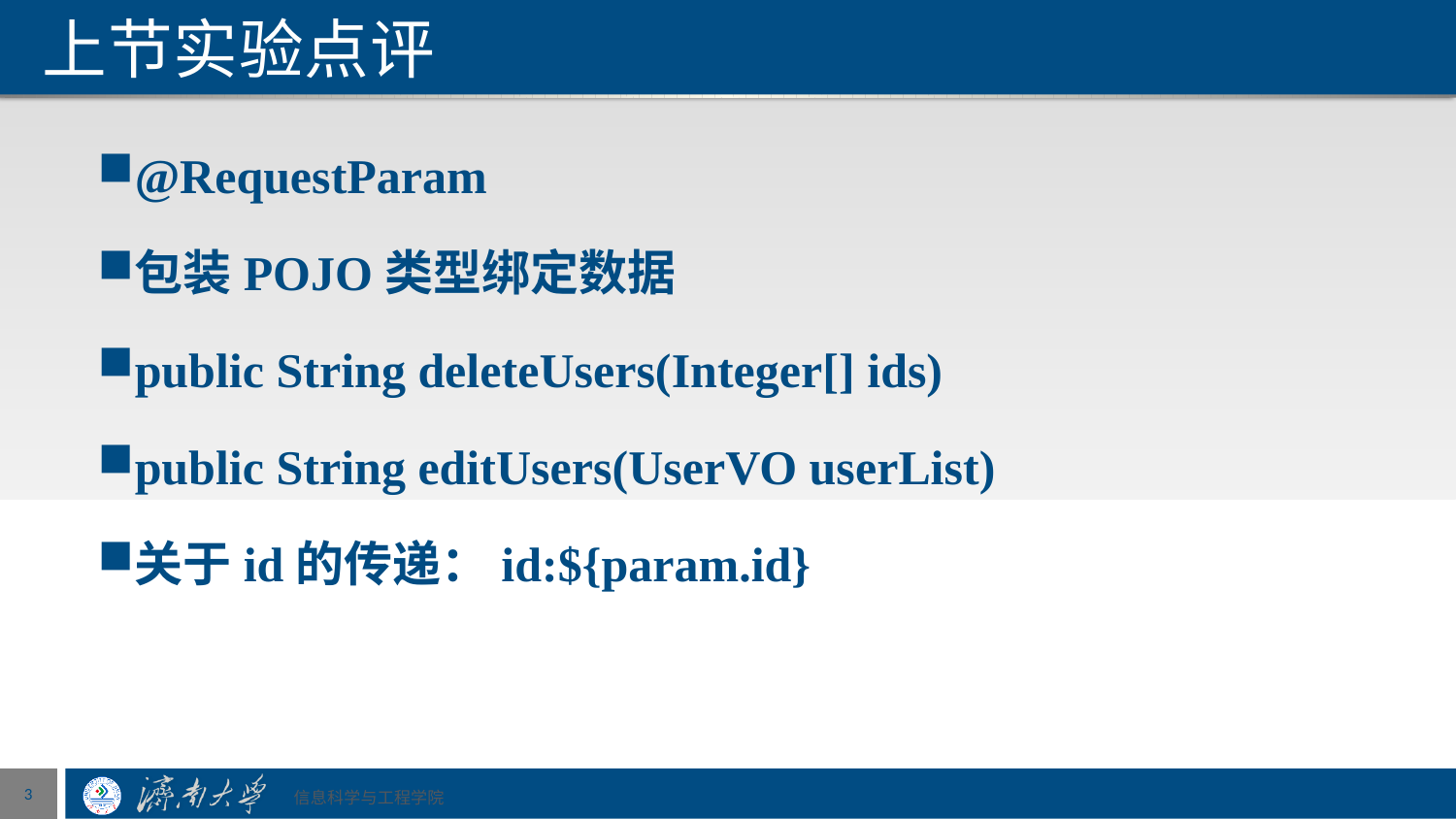

# 上节实验点评
@RequestParam
包装POJO类型绑定数据
public String deleteUsers(Integer[] ids)
public String editUsers(UserVO userList)
关于id的传递：id:${param.id}